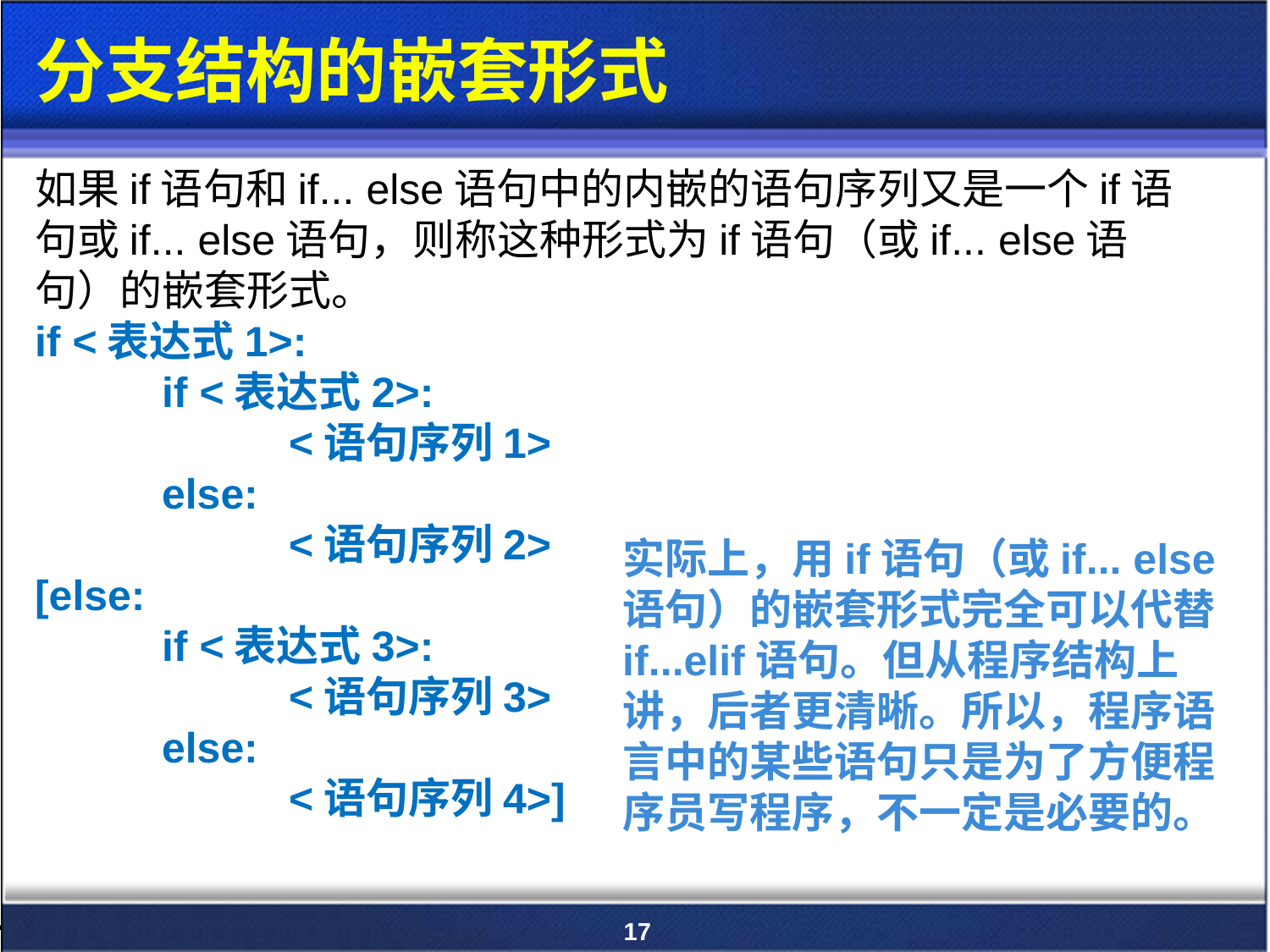

分支结构的嵌套形式

如果if语句和if... else语句中的内嵌的语句序列又是一个if语句或if... else语句，则称这种形式为if语句（或if... else语句）的嵌套形式。
if <表达式1>:
	if <表达式2>:
		<语句序列1>
	else:
		<语句序列2>
[else:
	if <表达式3>:
		<语句序列3>
	else:
		<语句序列4>]
实际上，用if语句（或if... else语句）的嵌套形式完全可以代替if...elif语句。但从程序结构上讲，后者更清晰。所以，程序语言中的某些语句只是为了方便程序员写程序，不一定是必要的。
17